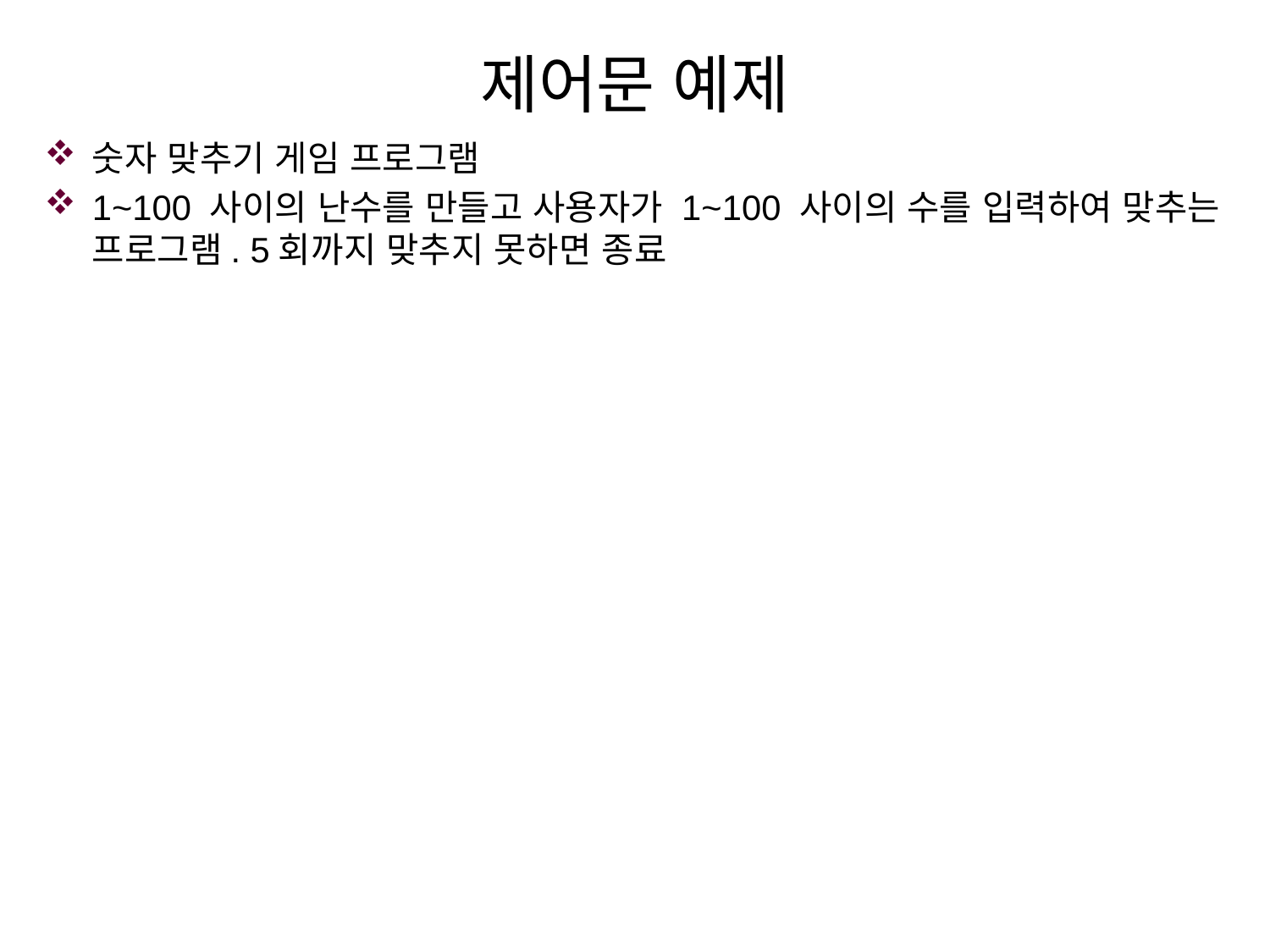

# 제어문 예제
숫자 맞추기 게임 프로그램
1~100 사이의 난수를 만들고 사용자가 1~100 사이의 수를 입력하여 맞추는 프로그램. 5회까지 맞추지 못하면 종료